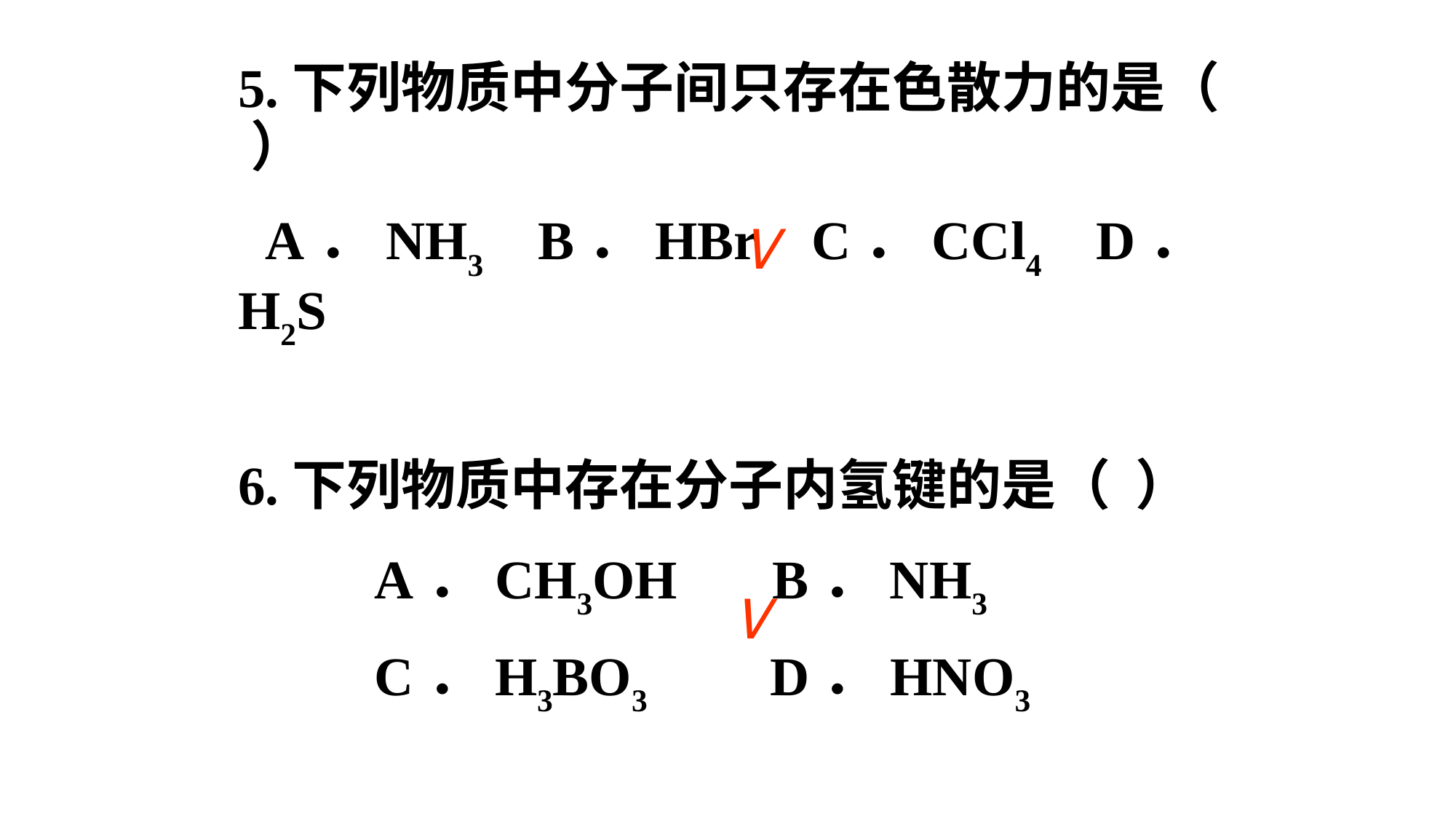

5.下列物质中分子间只存在色散力的是（  ）
  A．NH3    B．HBr    C．CCl4    D．H2S

6.下列物质中存在分子内氢键的是（  ）
          A．CH3OH       B．NH3
          C．H3BO3         D．HNO3
V
V